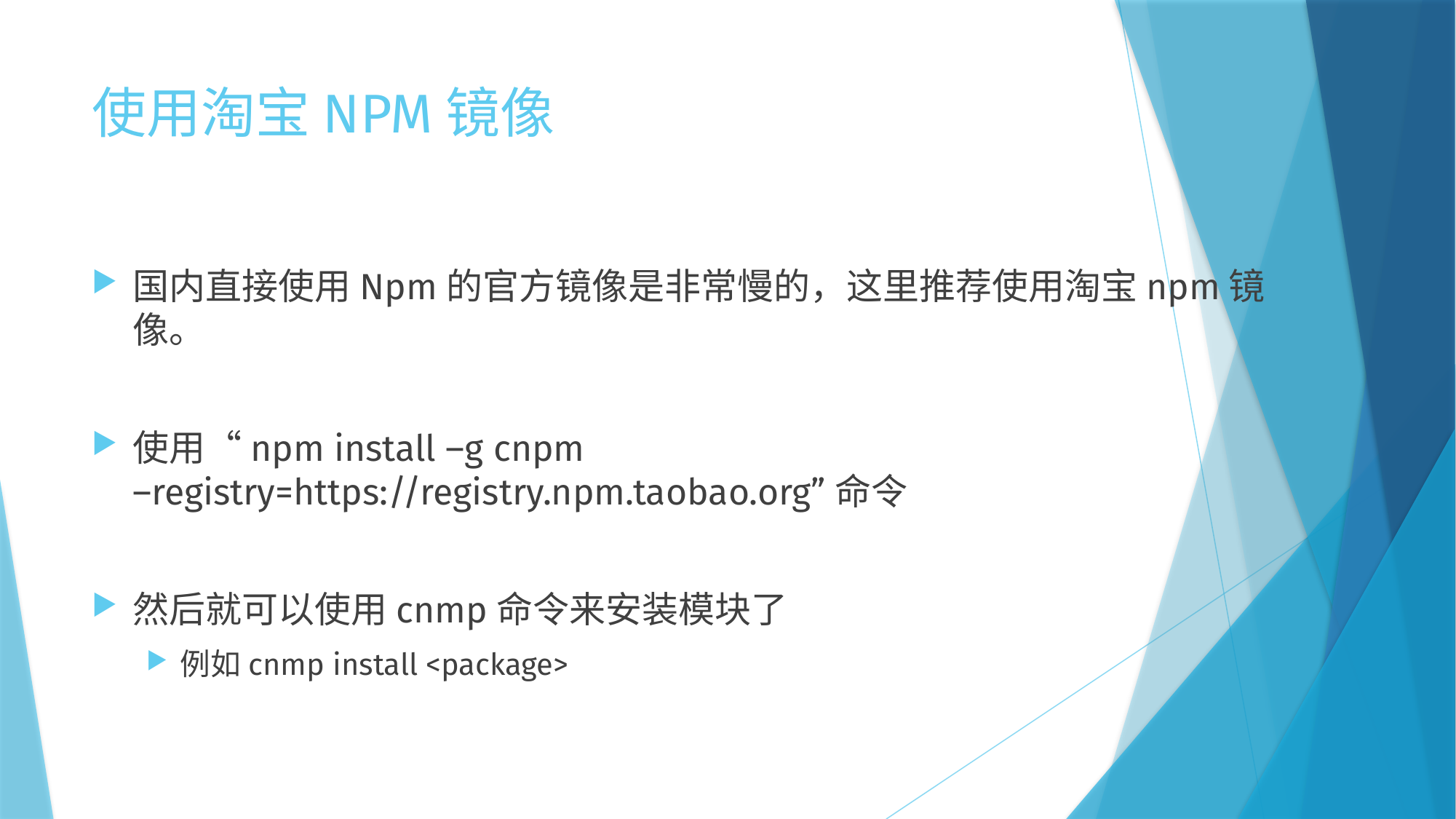

# 使用淘宝NPM镜像
国内直接使用Npm的官方镜像是非常慢的，这里推荐使用淘宝npm镜像。

使用“npm install –g cnpm –registry=https://registry.npm.taobao.org”命令

然后就可以使用cnmp命令来安装模块了
例如cnmp install <package>